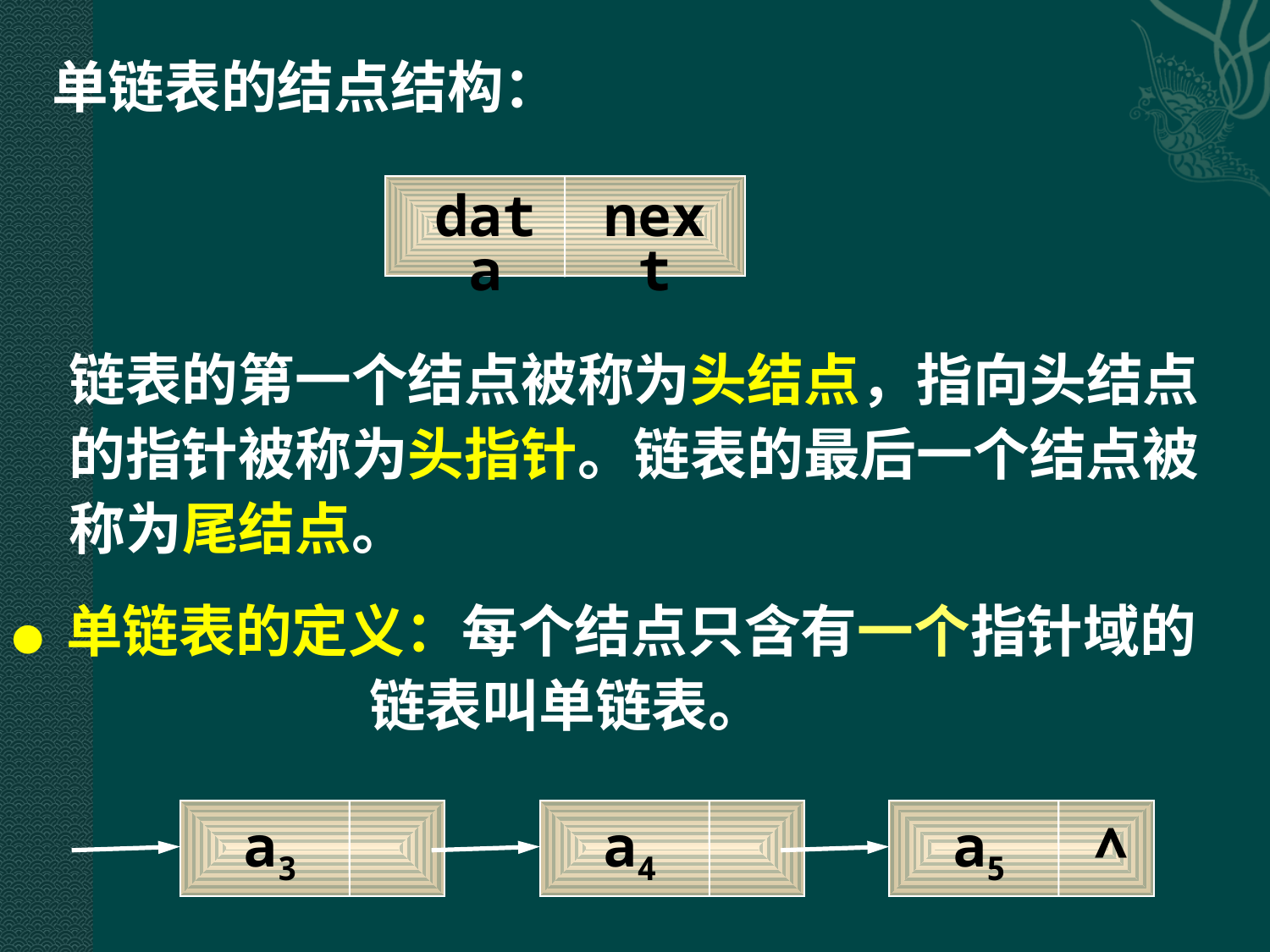

单链表的结点结构：

　链表的第一个结点被称为头结点，指向头结点　
　的指针被称为头指针。链表的最后一个结点被
　称为尾结点。
●  单链表的定义：每个结点只含有一个指针域的   		        链表叫单链表。

data
next

∧

a3
a4
a5